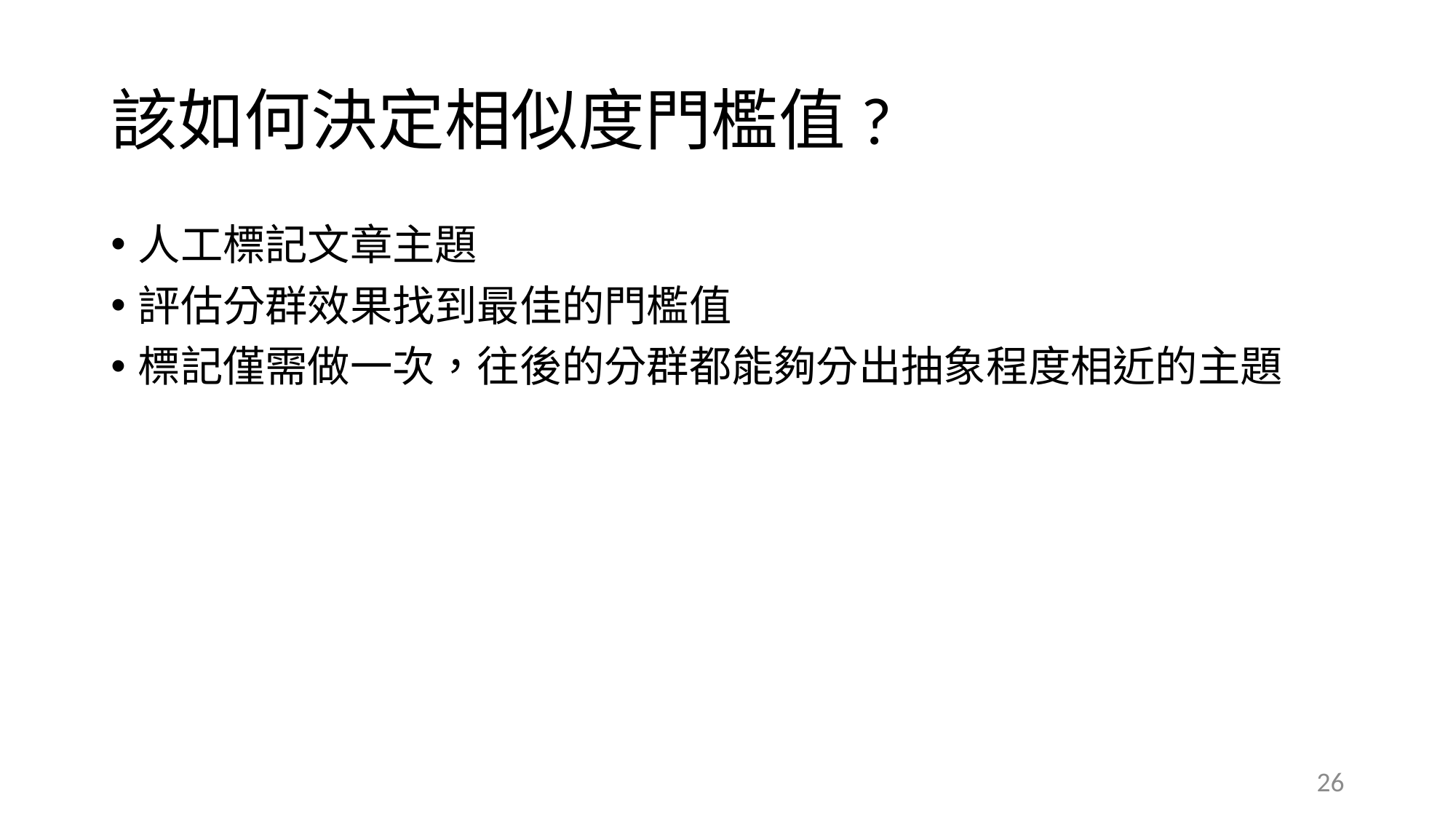

# 該如何決定相似度門檻值?
人工標記文章主題
評估分群效果找到最佳的門檻值
標記僅需做一次，往後的分群都能夠分出抽象程度相近的主題
26